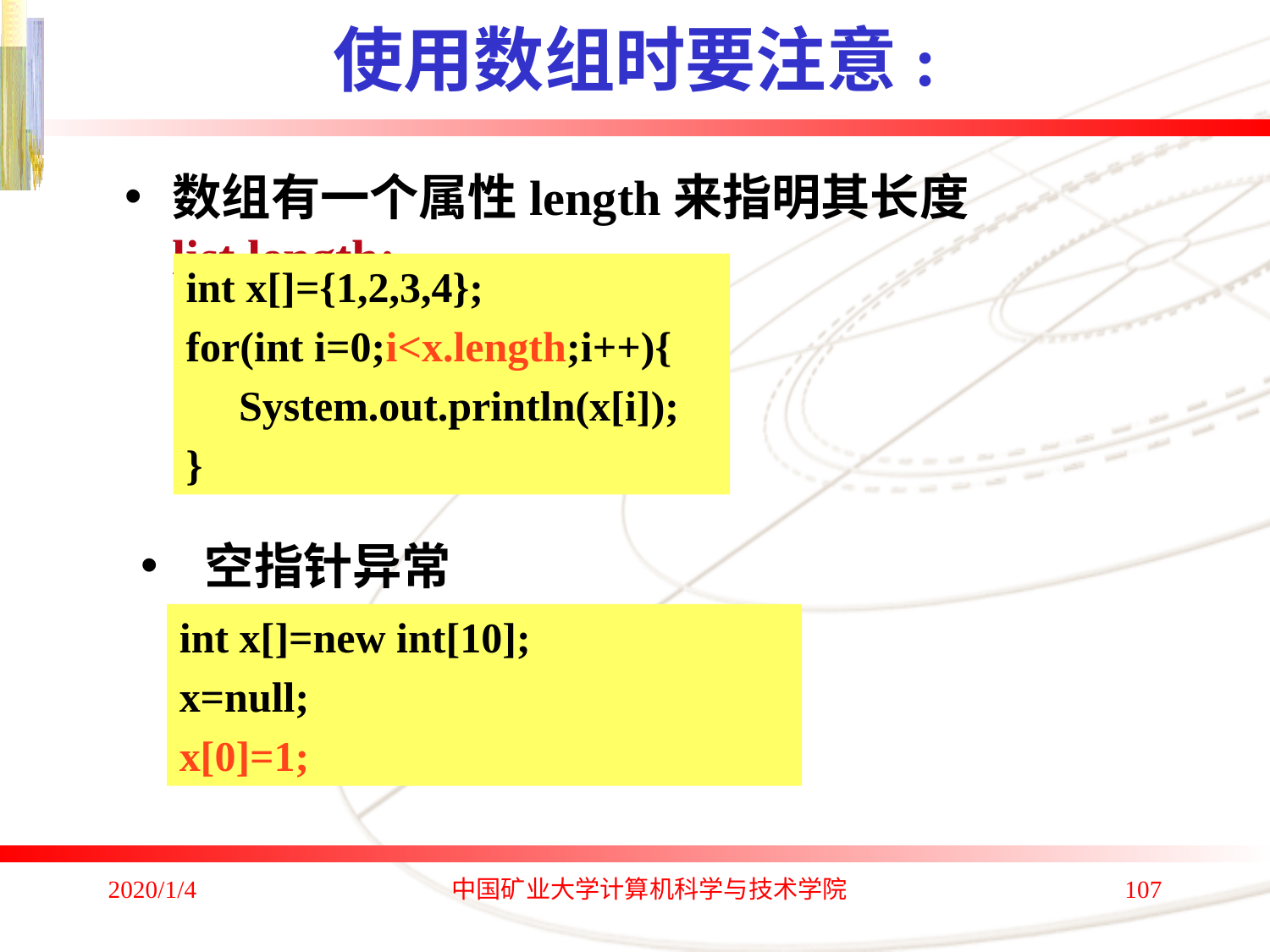

# 使用数组时要注意:
数组有一个属性length来指明其长度  list.length;

int x[]={1,2,3,4};
for(int i=0;i<x.length;i++){
     System.out.println(x[i]);
}
空指针异常
int x[]=new int[10];
x=null;
x[0]=1;
2020/1/4
中国矿业大学计算机科学与技术学院
107